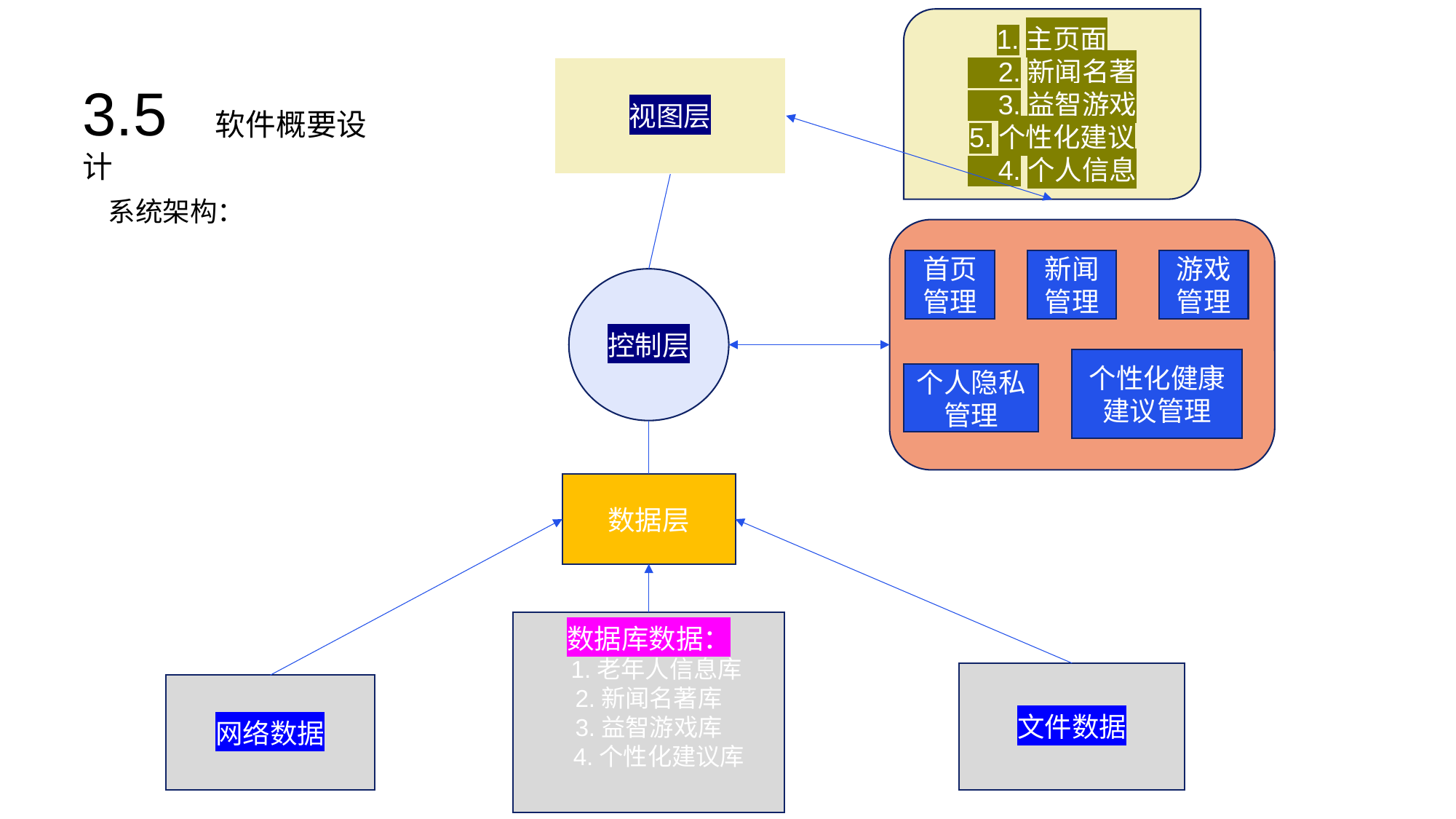

1.主页面
    2.新闻名著
    3.益智游戏
5.个性化建议
    4.个人信息
视图层
3.5  软件概要设计
系统架构：

首页管理
新闻管理
游戏管理
控制层
个性化健康建议管理
个人隐私管理
数据层
数据库数据：
   1.老年人信息库
2.新闻名著库
3.益智游戏库
   4.个性化建议库

文件数据
网络数据